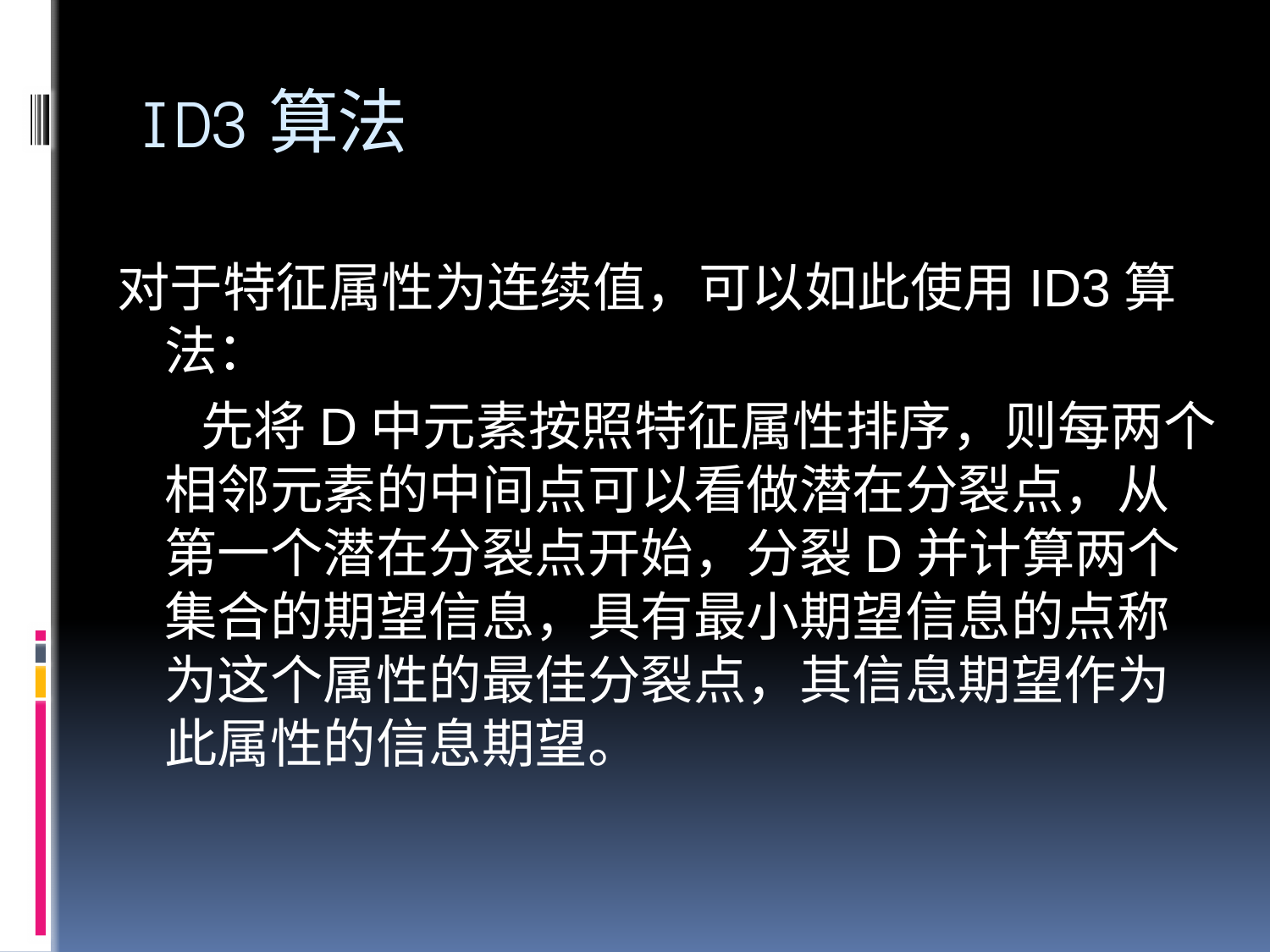

# ID3算法
对于特征属性为连续值，可以如此使用ID3算法：
      先将D中元素按照特征属性排序，则每两个相邻元素的中间点可以看做潜在分裂点，从第一个潜在分裂点开始，分裂D并计算两个集合的期望信息，具有最小期望信息的点称为这个属性的最佳分裂点，其信息期望作为此属性的信息期望。